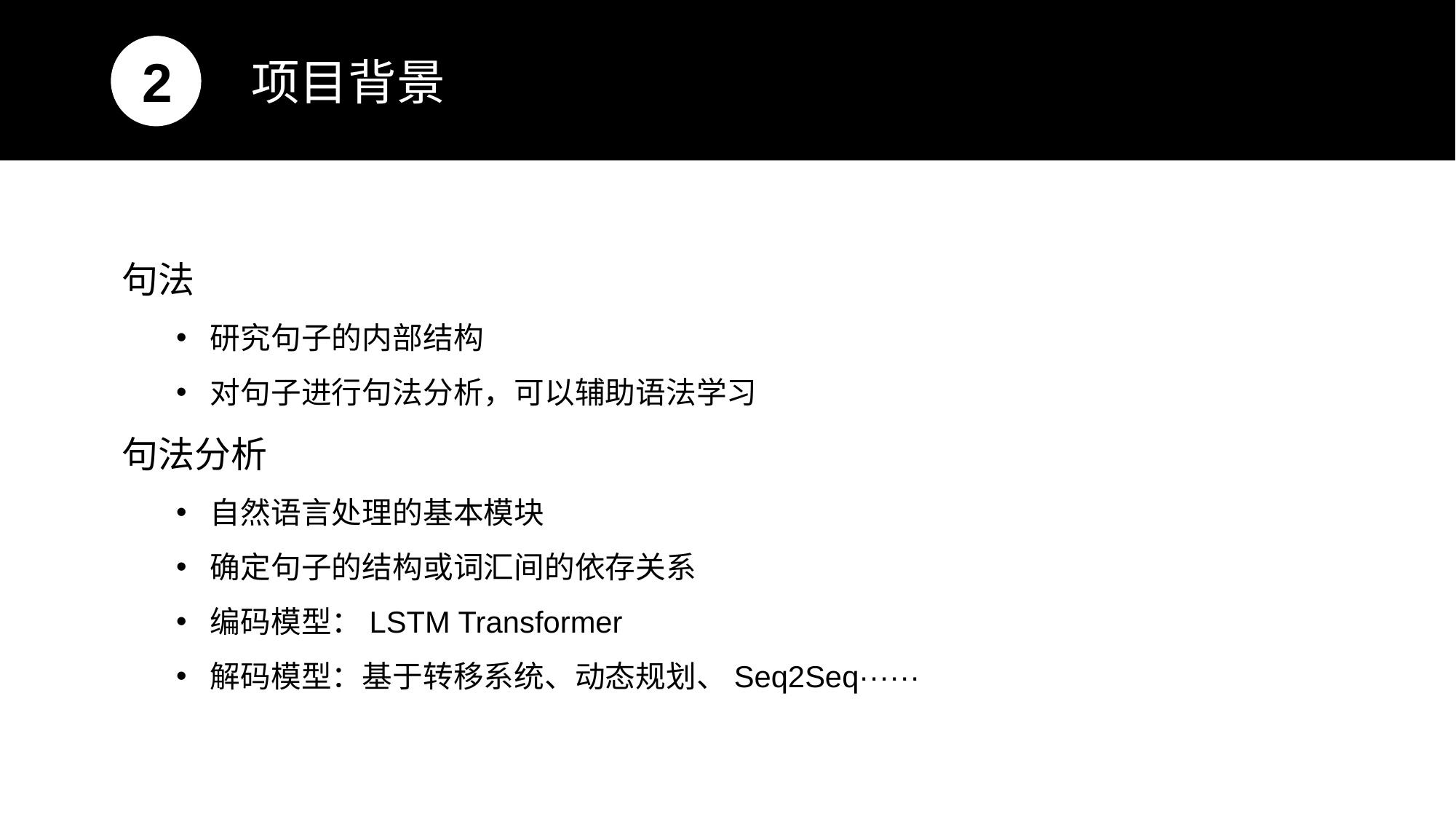

2
项目背景
项目背景
句法
研究句子的内部结构
对句子进行句法分析，可以辅助语法学习
句法分析
自然语言处理的基本模块
确定句子的结构或词汇间的依存关系
编码模型：LSTM Transformer
解码模型：基于转移系统、动态规划、Seq2Seq······